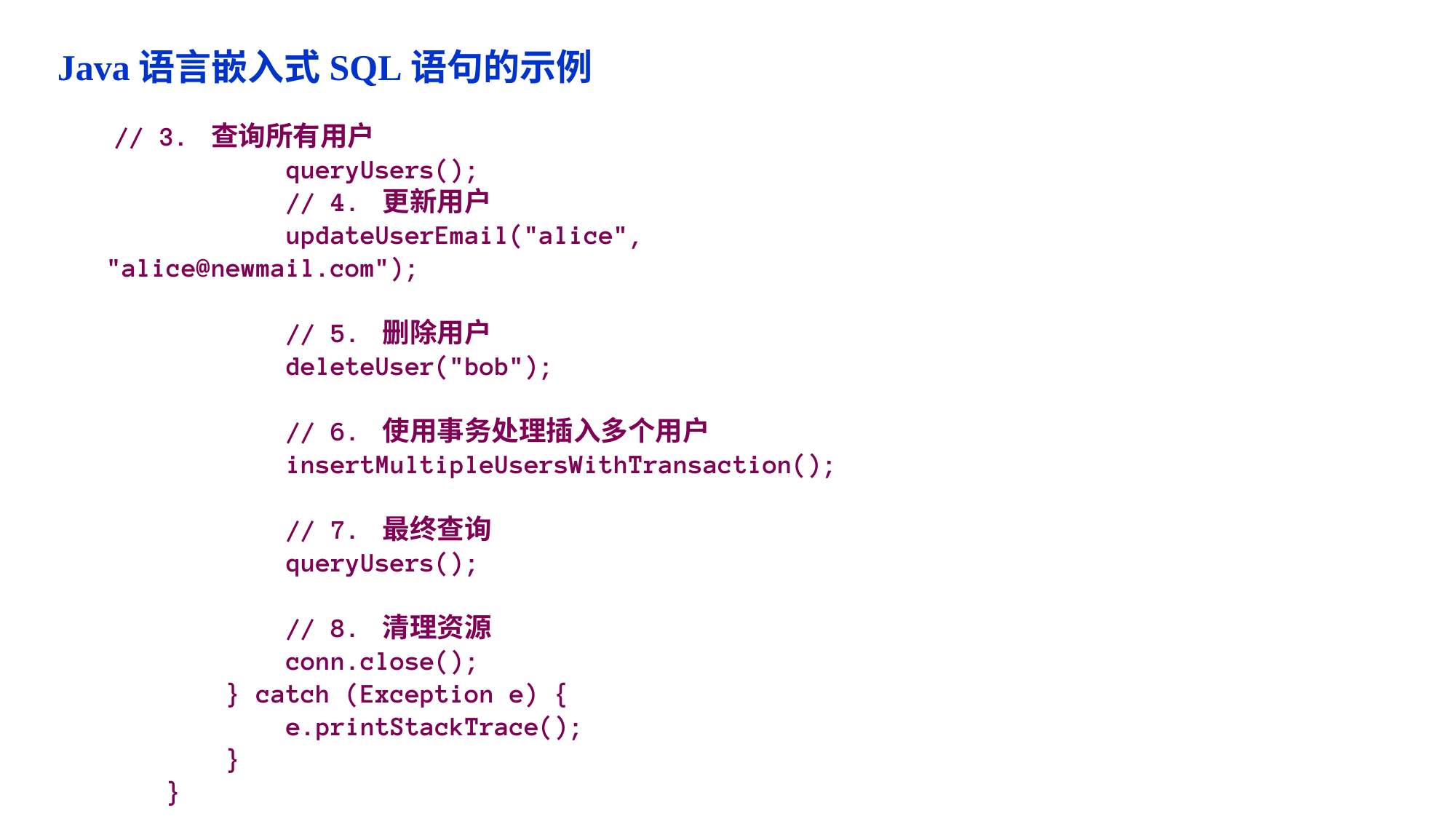

Java语言嵌入式SQL语句的示例
 // 3. 查询所有用户
            queryUsers();
            // 4. 更新用户
            updateUserEmail("alice", "alice@newmail.com");

            // 5. 删除用户
            deleteUser("bob");

            // 6. 使用事务处理插入多个用户
            insertMultipleUsersWithTransaction();

            // 7. 最终查询
            queryUsers();

            // 8. 清理资源
            conn.close();
        } catch (Exception e) {
            e.printStackTrace();
        }
    }